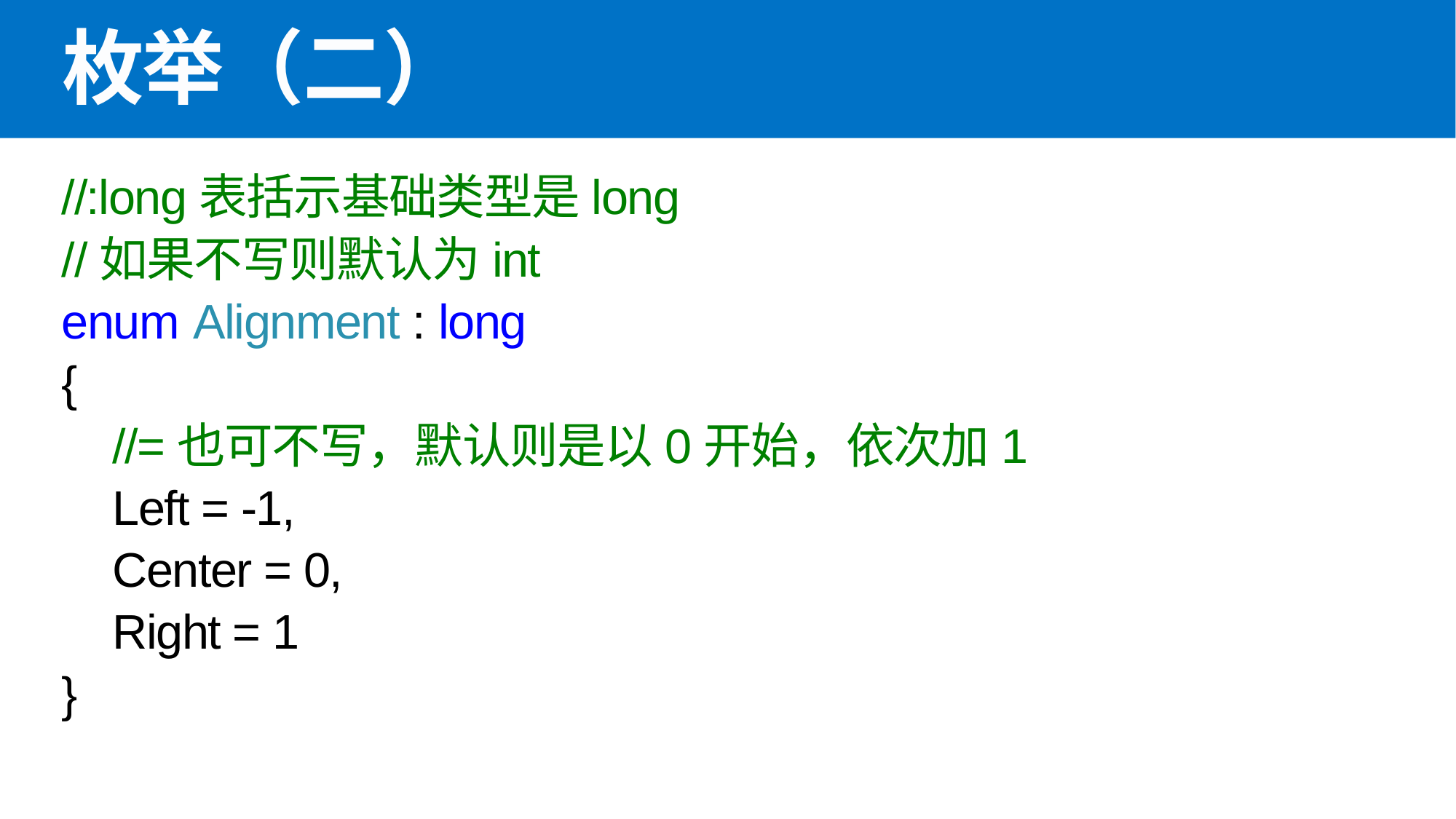

# 枚举（二）
//:long表括示基础类型是long
//如果不写则默认为int
enum Alignment : long
{
    //=也可不写，默认则是以0开始，依次加1
    Left = -1,
    Center = 0,
    Right = 1
}